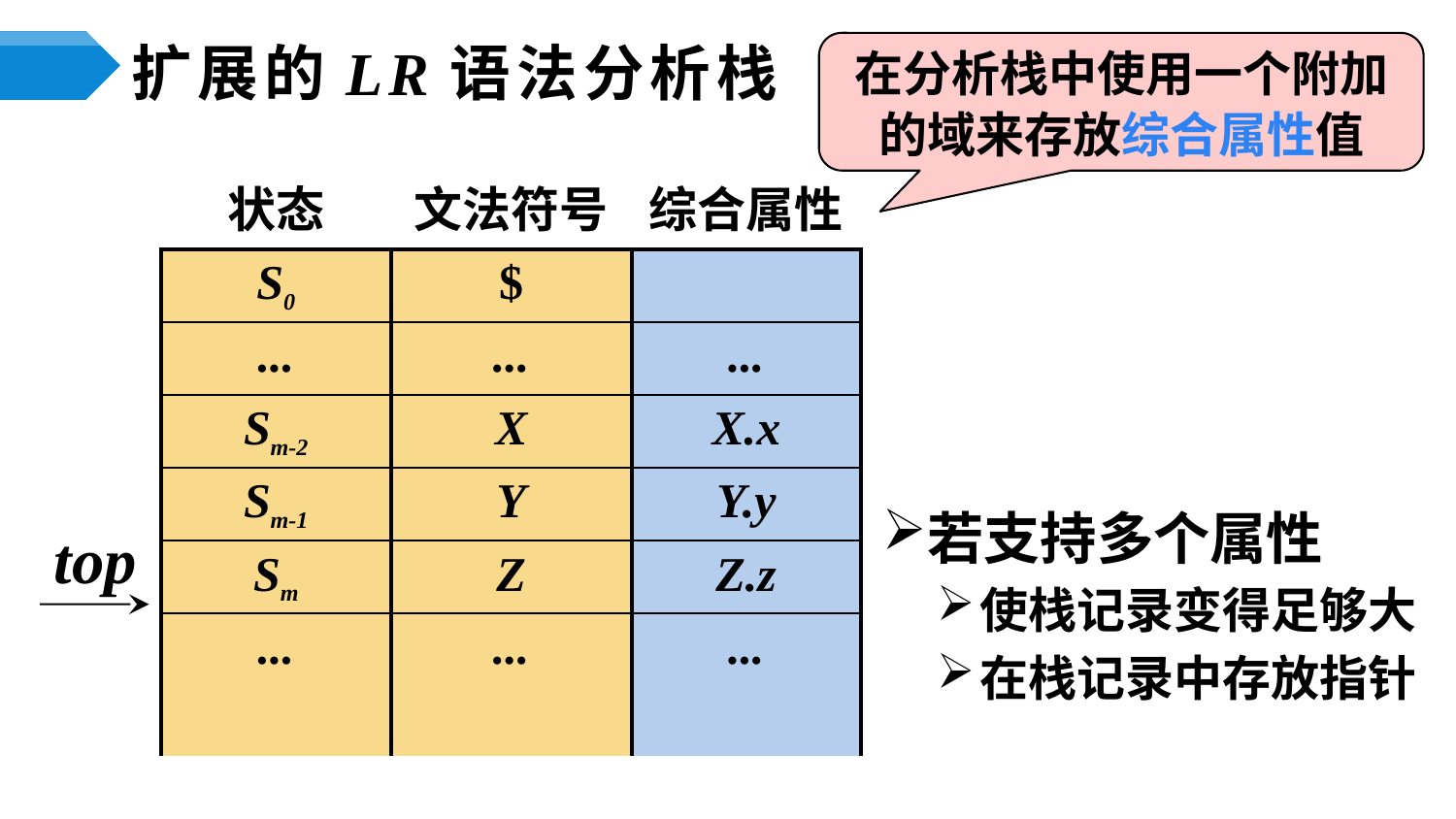

在分析栈中使用一个附加的域来存放综合属性值
# 扩展的LR语法分析栈

| 状态 | 文法符号 | 综合属性 |
| --- | --- | --- |
| S0 | $ |  |
| ... | ... | ... |
| Sm-2 | X | X.x |
| Sm-1 | Y | Y.y |
| Sm | Z | Z.z |
| ... | ... | ... |
若支持多个属性
使栈记录变得足够大
在栈记录中存放指针
top